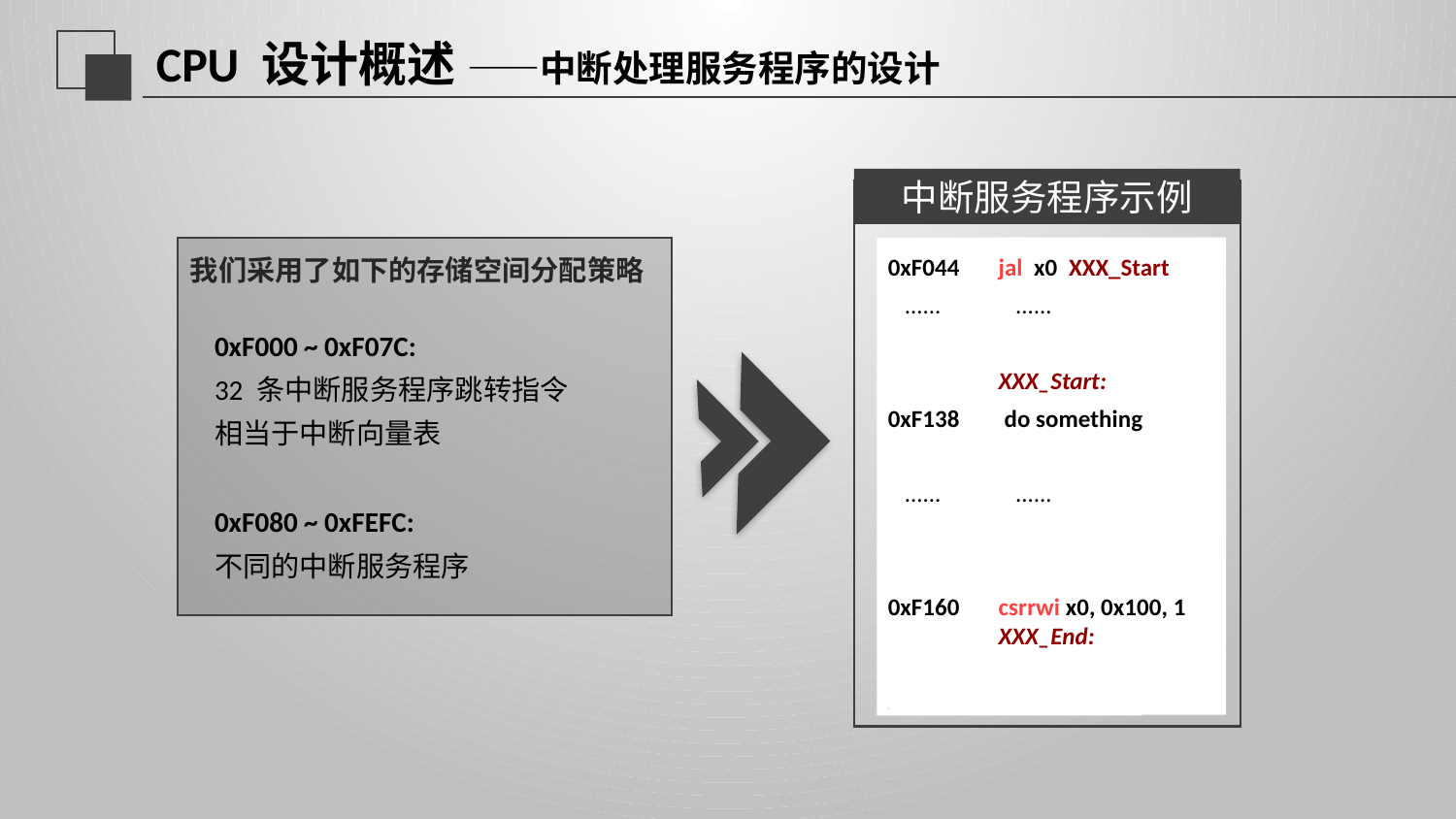

# CPU 设计概述 ——中断处理服务程序的设计
中断服务程序示例

0xF044
   ......

0xF138

   ......

0xF160

1
jal  x0  XXX_Start
   ......

XXX_Start:
 do something

   ......

csrrwi x0, 0x100, 1
XXX_End:
1
1

我们采用了如下的存储空间分配策略
0xF000 ~ 0xF07C:
32 条中断服务程序跳转指令
相当于中断向量表

0xF080 ~ 0xFEFC:
不同的中断服务程序